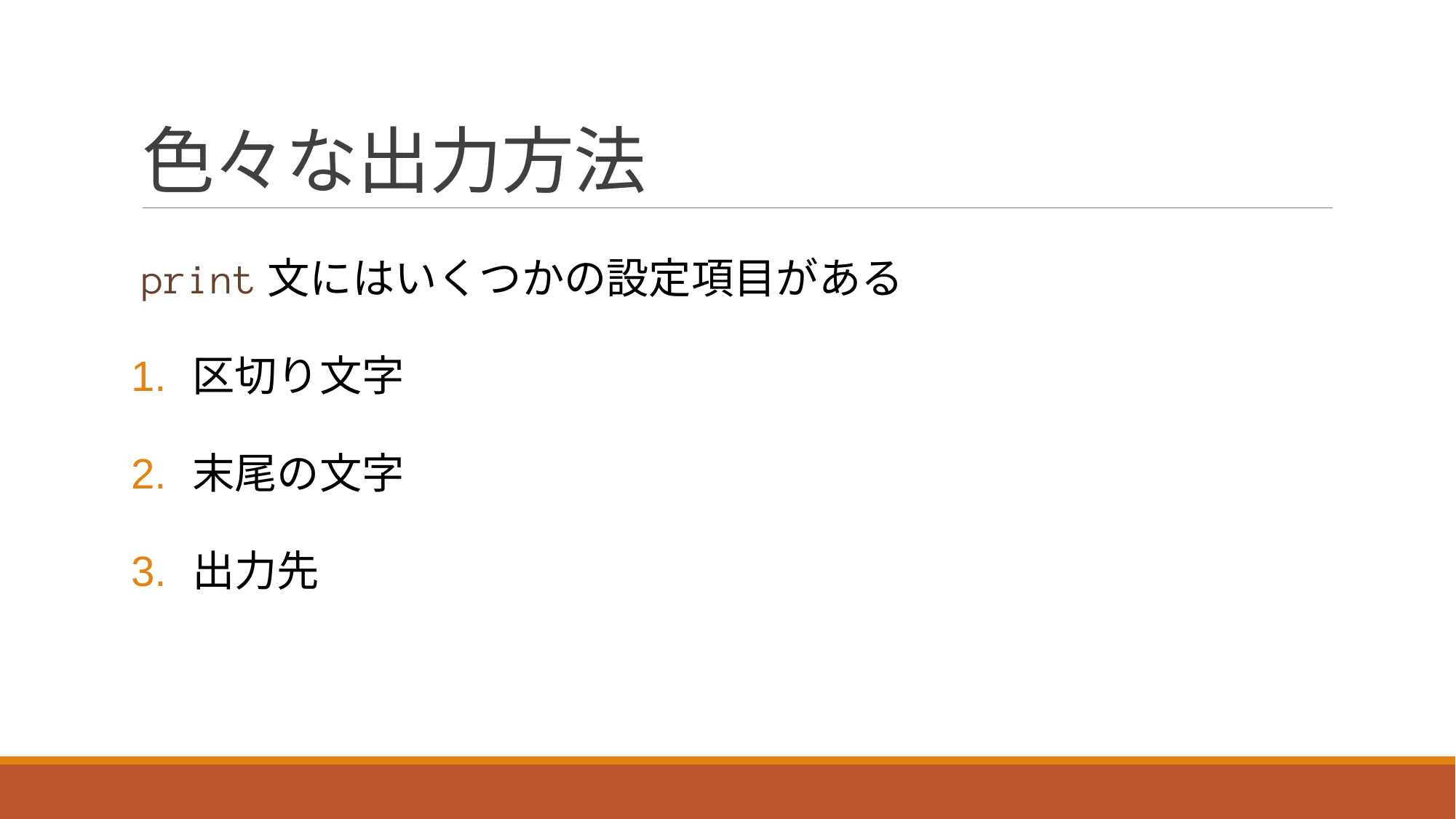

# 色々な出力方法
print文にはいくつかの設定項目がある
区切り文字
末尾の文字
出力先